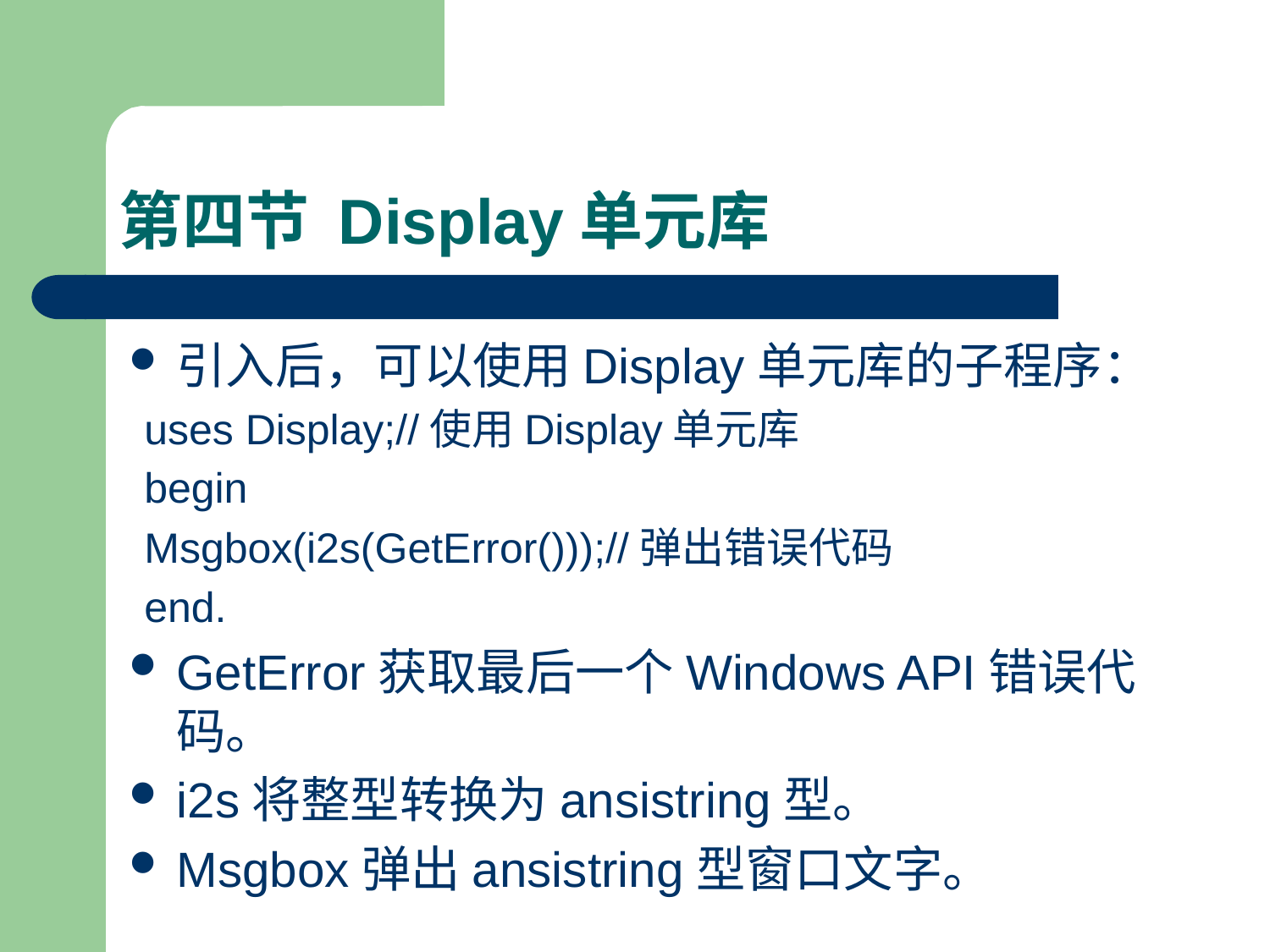

# 第四节 Display单元库
引入后，可以使用Display单元库的子程序：
uses Display;//使用Display单元库
begin
Msgbox(i2s(GetError()));//弹出错误代码
end.
GetError获取最后一个Windows API错误代码。
i2s将整型转换为ansistring型。
Msgbox弹出ansistring型窗口文字。